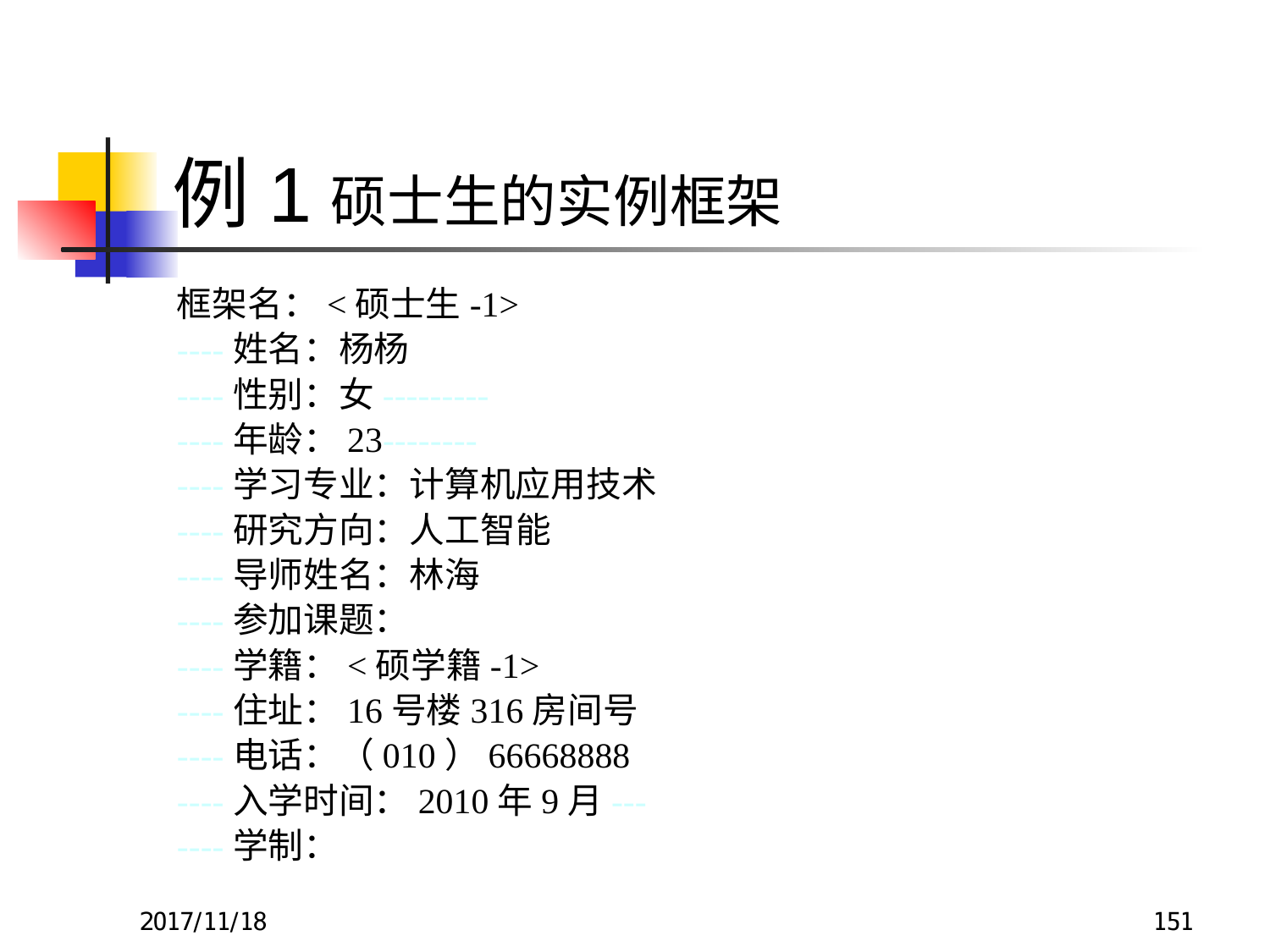

# 例1硕士生的实例框架
框架名：<硕士生-1>
----姓名：杨杨
----性别：女---------
----年龄：23--------
----学习专业：计算机应用技术
----研究方向：人工智能
----导师姓名：林海
----参加课题：
----学籍：<硕学籍-1>
----住址：16号楼316房间号
----电话：（010）66668888
----入学时间：2010年9月---
----学制：

2017/11/18
151